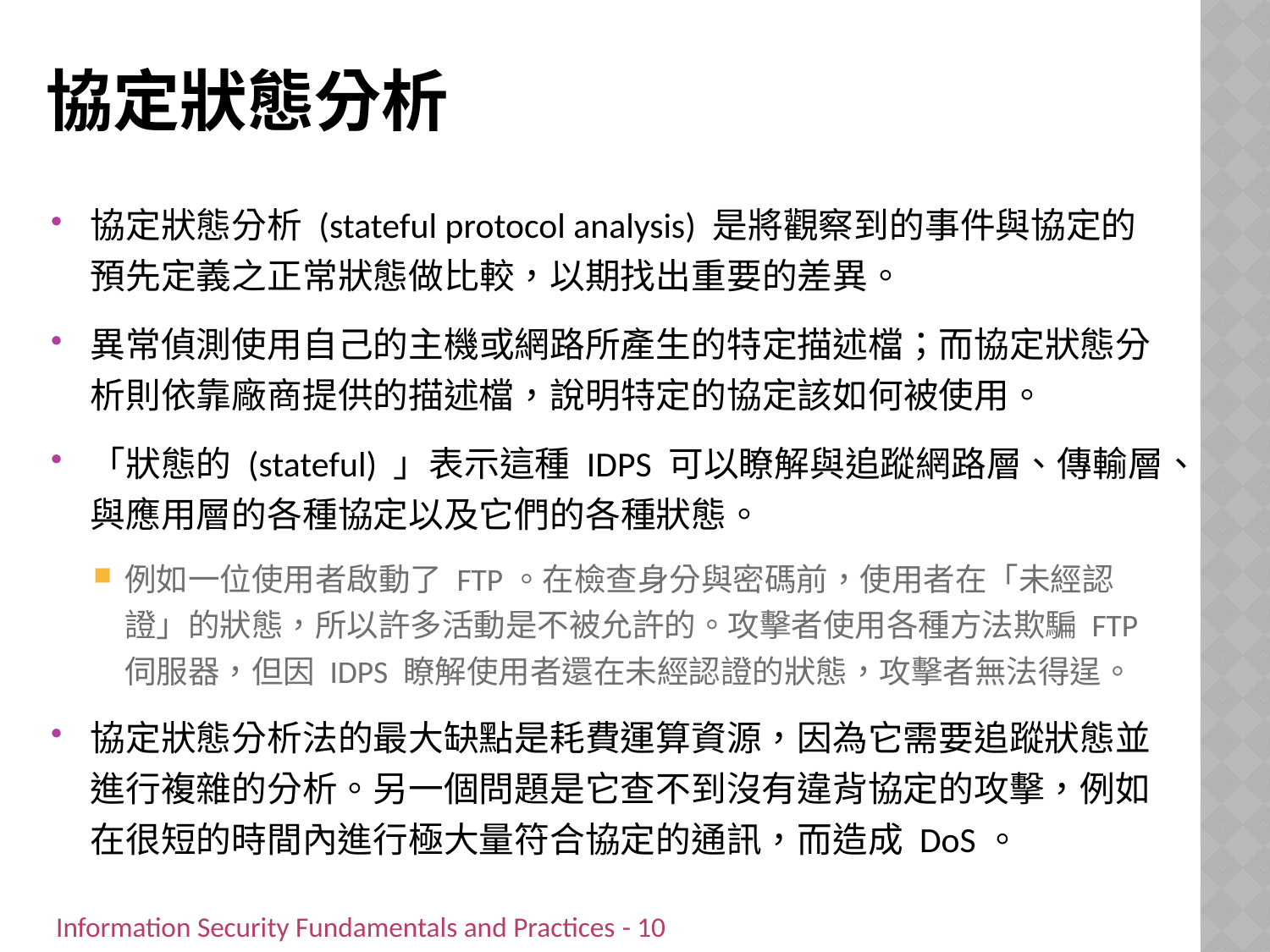

# 協定狀態分析
協定狀態分析 (stateful protocol analysis) 是將觀察到的事件與協定的預先定義之正常狀態做比較，以期找出重要的差異。
異常偵測使用自己的主機或網路所產生的特定描述檔；而協定狀態分析則依靠廠商提供的描述檔，說明特定的協定該如何被使用。
「狀態的 (stateful) 」表示這種 IDPS 可以瞭解與追蹤網路層、傳輸層、與應用層的各種協定以及它們的各種狀態。
例如一位使用者啟動了 FTP。在檢查身分與密碼前，使用者在「未經認證」的狀態，所以許多活動是不被允許的。攻擊者使用各種方法欺騙 FTP 伺服器，但因 IDPS 瞭解使用者還在未經認證的狀態，攻擊者無法得逞。
協定狀態分析法的最大缺點是耗費運算資源，因為它需要追蹤狀態並進行複雜的分析。另一個問題是它查不到沒有違背協定的攻擊，例如在很短的時間內進行極大量符合協定的通訊，而造成 DoS。